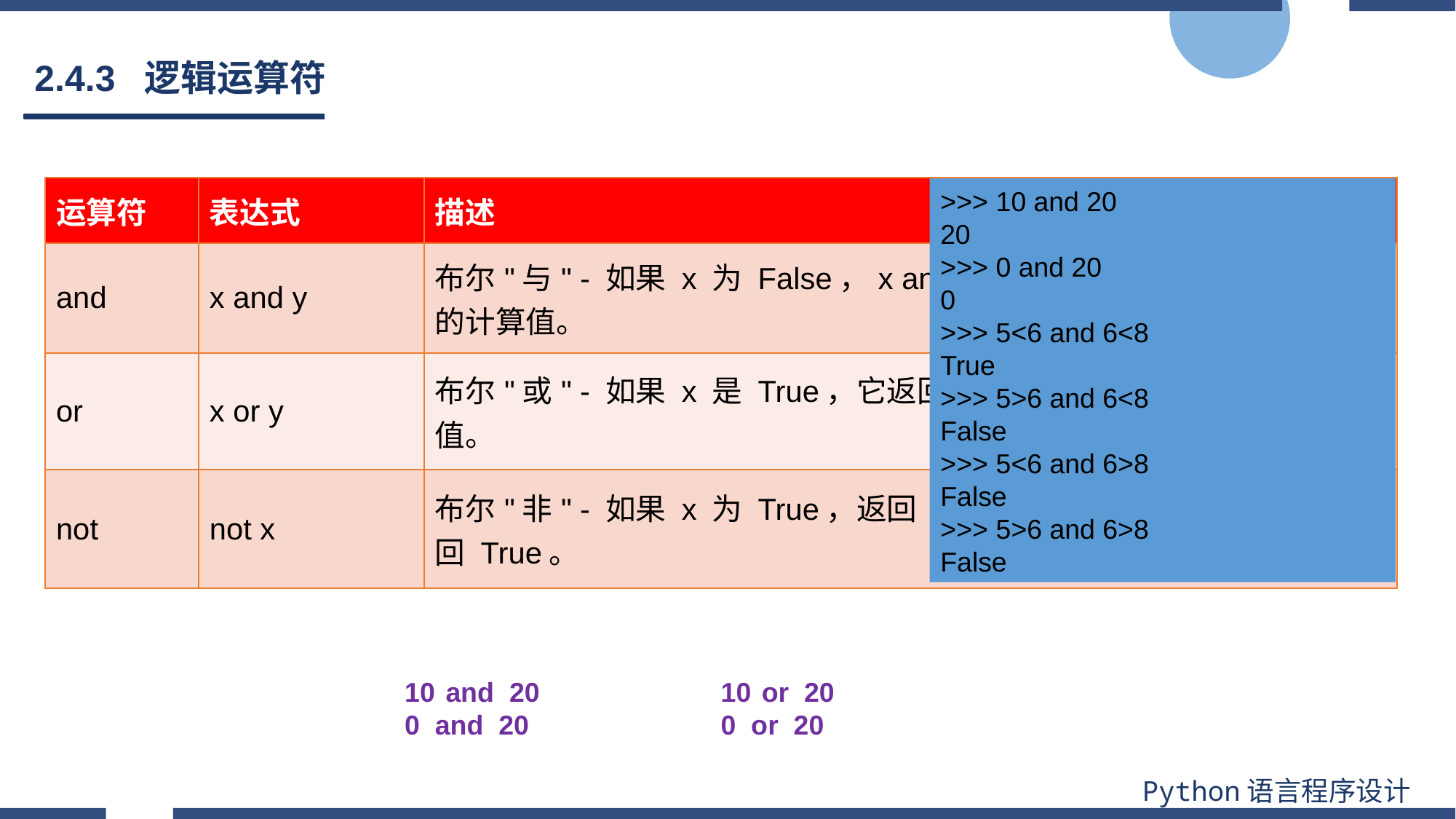

# 2.4.3  逻辑运算符
| 运算符 | 表达式 | 描述 |
| --- | --- | --- |
| and | x and y | 布尔"与" - 如果 x 为 False，x and y 返回 False，否则它返回 y 的计算值。 |
| or | x or y | 布尔"或" - 如果 x 是 True，它返回 x 的值，否则它返回 y 的计算值。 |
| not | not x | 布尔"非" - 如果 x 为 True，返回 False 。如果 x 为 False，它返回 True。 |
>>> 10 and 20
20
>>> 0 and 20
0
>>> 5<6 and 6<8
True
>>> 5>6 and 6<8
False
>>> 5<6 and 6>8
False
>>> 5>6 and 6>8
False
and  20
0  and  20
or  20
0  or  20